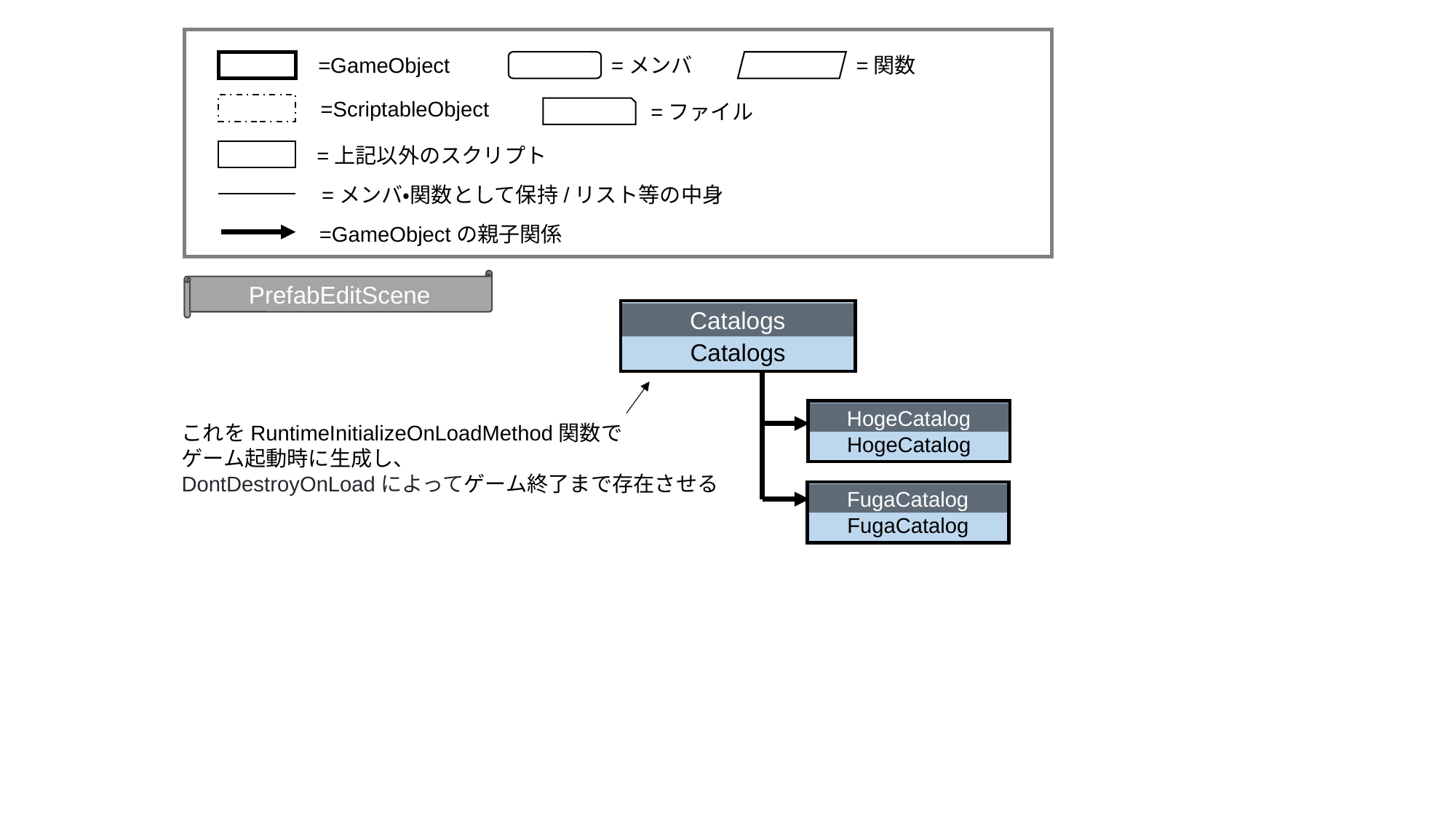

=GameObject
=メンバ
=関数

=ScriptableObject
=ファイル

=上記以外のスクリプト

=メンバ・関数として保持/リスト等の中身
=GameObjectの親子関係
PrefabEditScene
Catalogs
Catalogs
HogeCatalog
HogeCatalog
これをRuntimeInitializeOnLoadMethod関数で
ゲーム起動時に生成し、
DontDestroyOnLoadによってゲーム終了まで存在させる
FugaCatalog
FugaCatalog